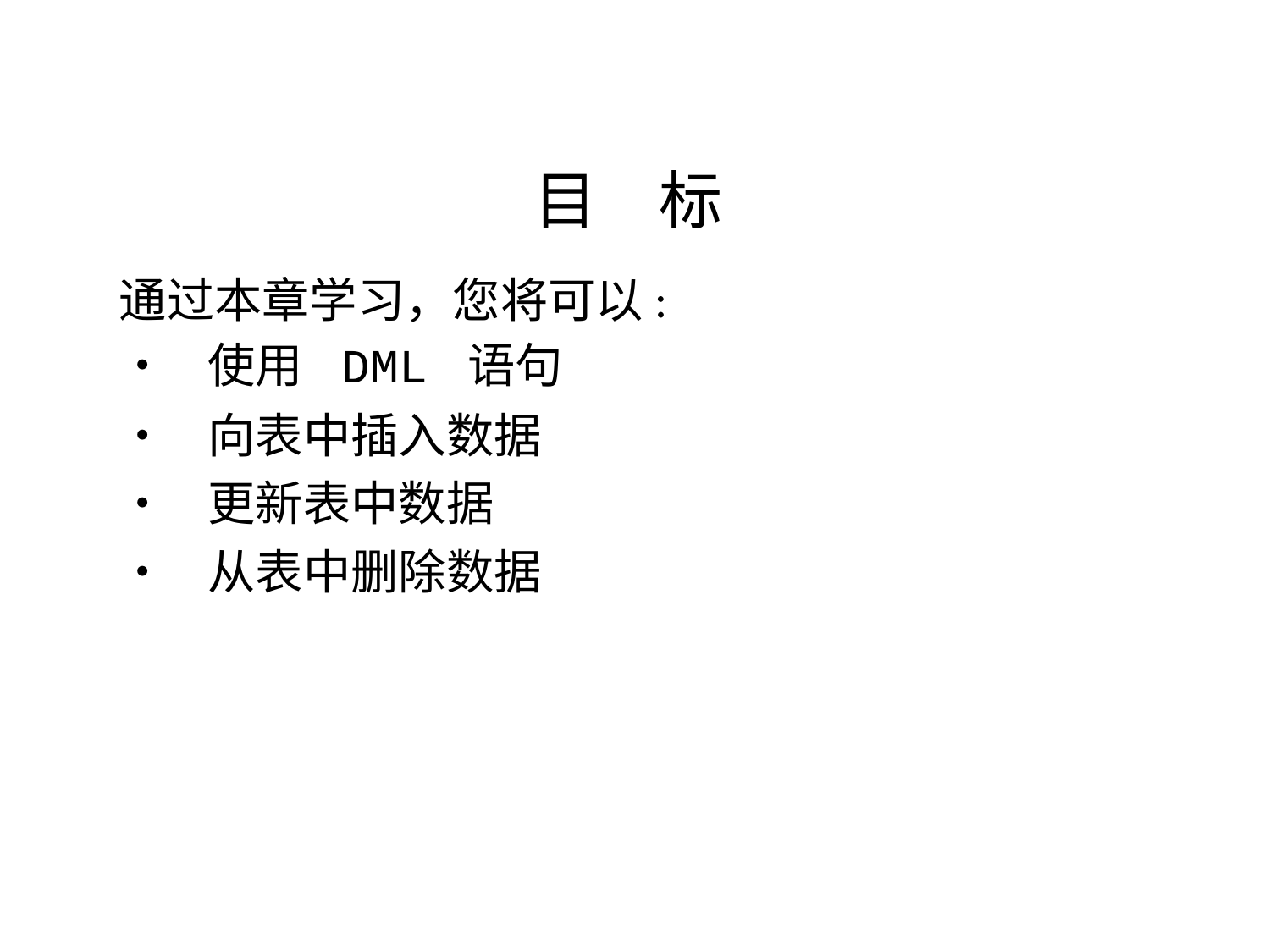

目 标
通过本章学习，您将可以:
• 使用 DML 语句
• 向表中插入数据
• 更新表中数据
• 从表中删除数据